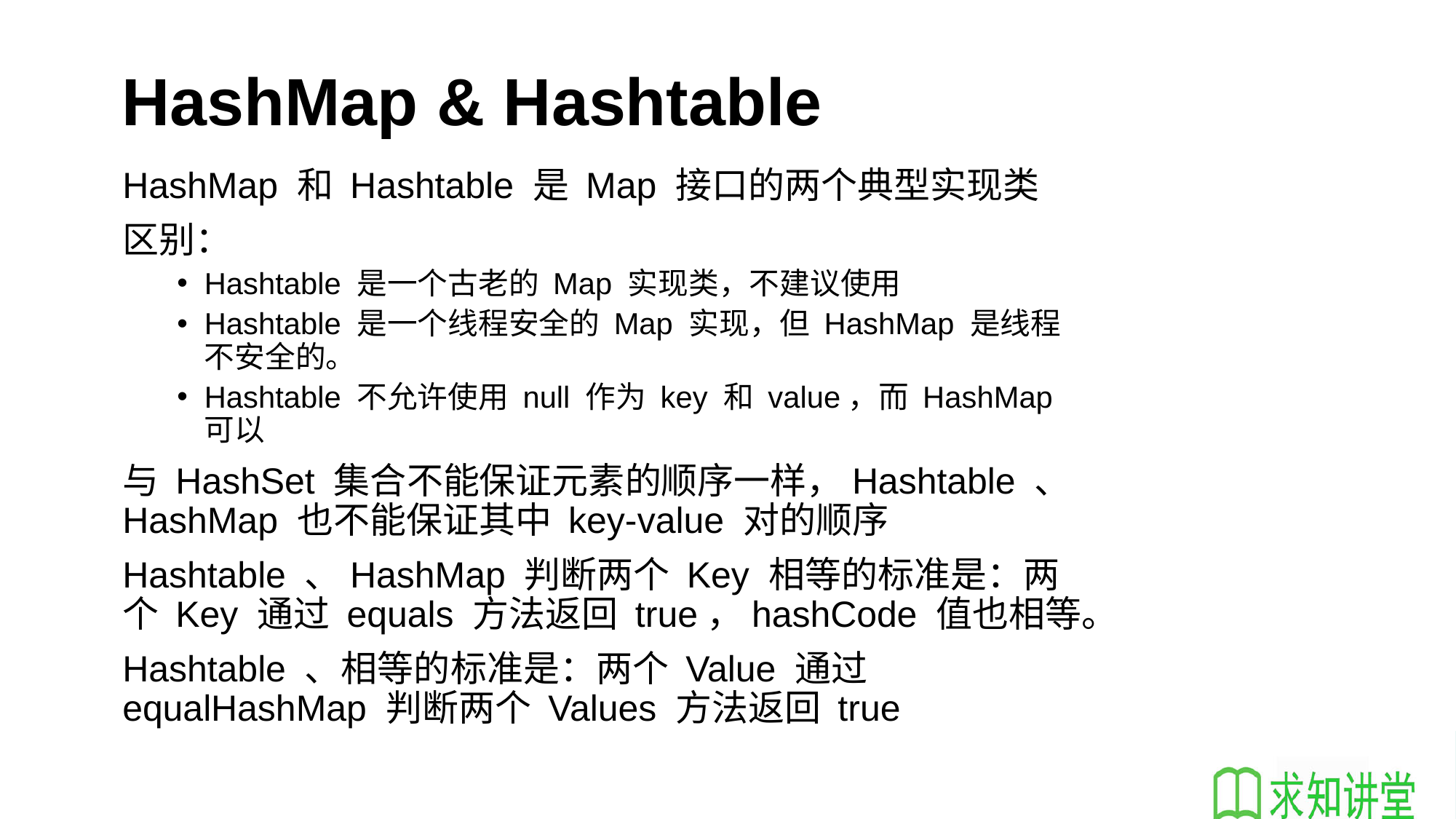

# HashMap & Hashtable
HashMap 和 Hashtable 是 Map 接口的两个典型实现类
区别：
Hashtable 是一个古老的 Map 实现类，不建议使用
Hashtable 是一个线程安全的 Map 实现，但 HashMap 是线程不安全的。
Hashtable 不允许使用 null 作为 key 和 value，而 HashMap 可以
与 HashSet 集合不能保证元素的顺序一样，Hashtable 、HashMap 也不能保证其中 key-value 对的顺序
Hashtable 、HashMap 判断两个 Key 相等的标准是：两个 Key 通过 equals 方法返回 true，hashCode 值也相等。
Hashtable 、相等的标准是：两个 Value 通过 equalHashMap 判断两个 Values 方法返回 true